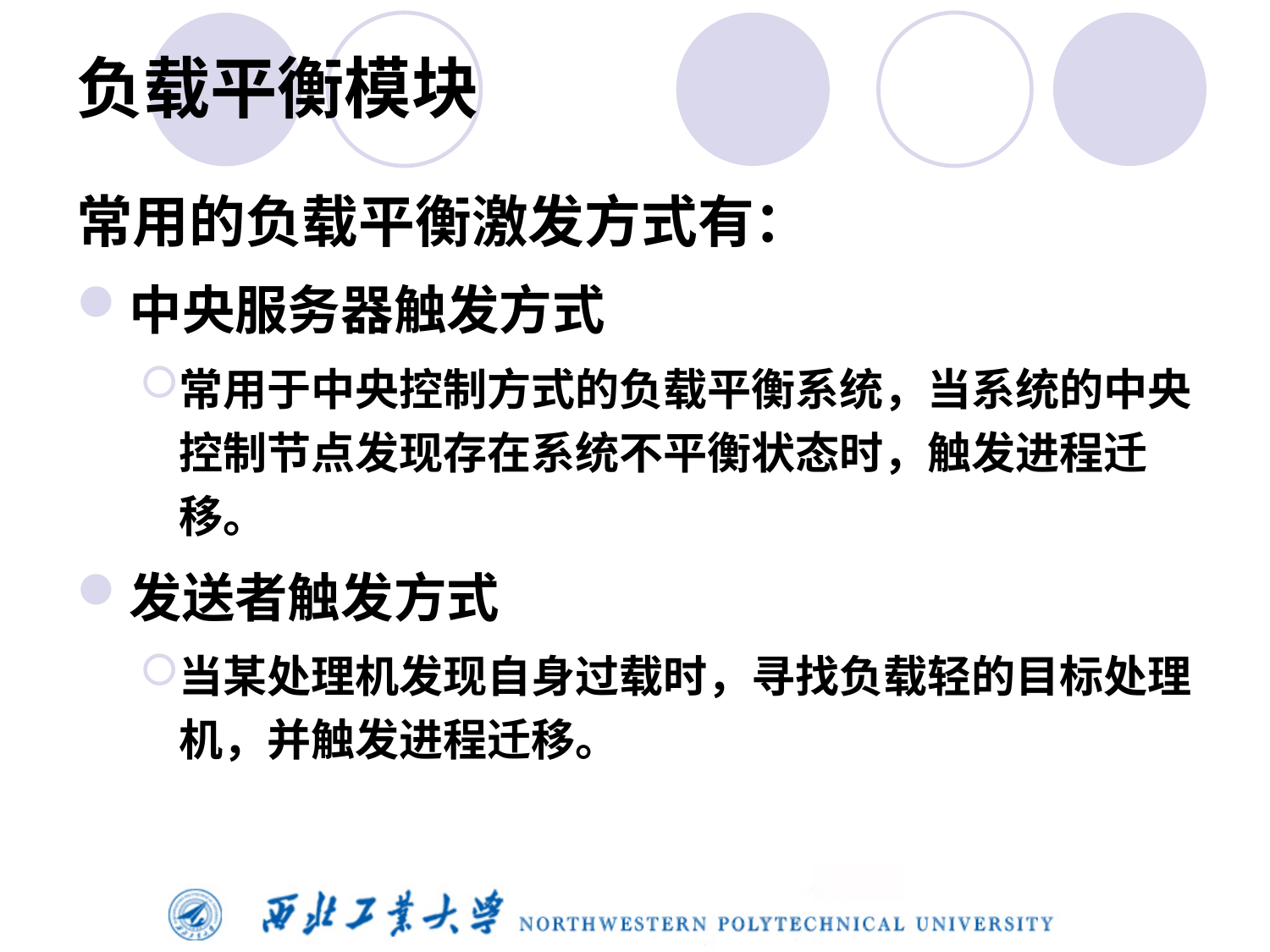

# 负载平衡模块
常用的负载平衡激发方式有：
中央服务器触发方式
常用于中央控制方式的负载平衡系统，当系统的中央控制节点发现存在系统不平衡状态时，触发进程迁移。
发送者触发方式
当某处理机发现自身过载时，寻找负载轻的目标处理机，并触发进程迁移。